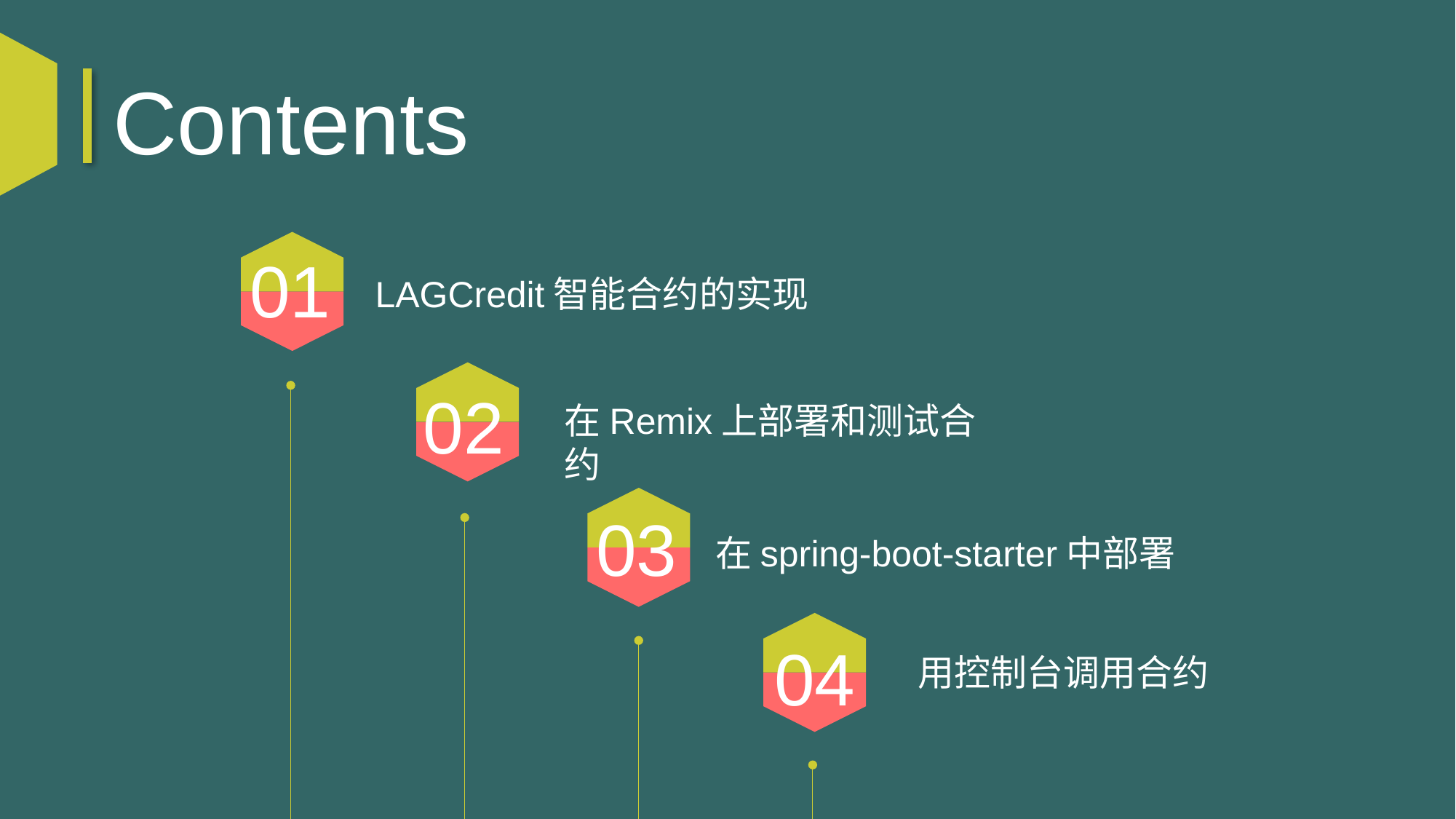

Contents

01
LAGCredit智能合约的实现

02
在Remix上部署和测试合约

03
在spring-boot-starter中部署

04
用控制台调用合约